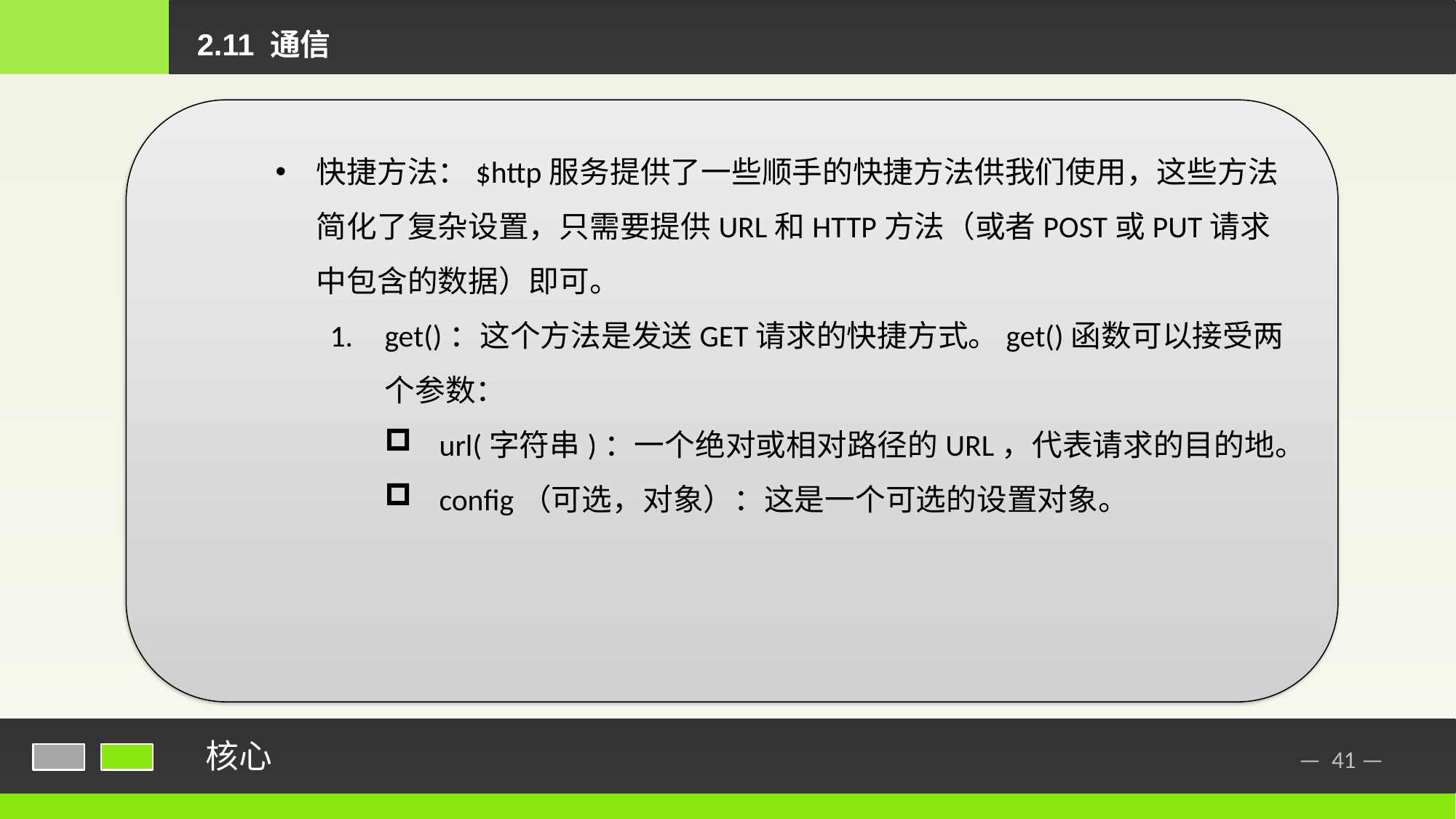

2.11 通信
快捷方法：$http服务提供了一些顺手的快捷方法供我们使用，这些方法简化了复杂设置，只需要提供URL和HTTP方法（或者POST或PUT请求中包含的数据）即可。
get()：这个方法是发送GET请求的快捷方式。get()函数可以接受两个参数：
url(字符串)：一个绝对或相对路径的URL，代表请求的目的地。
config（可选，对象）：这是一个可选的设置对象。